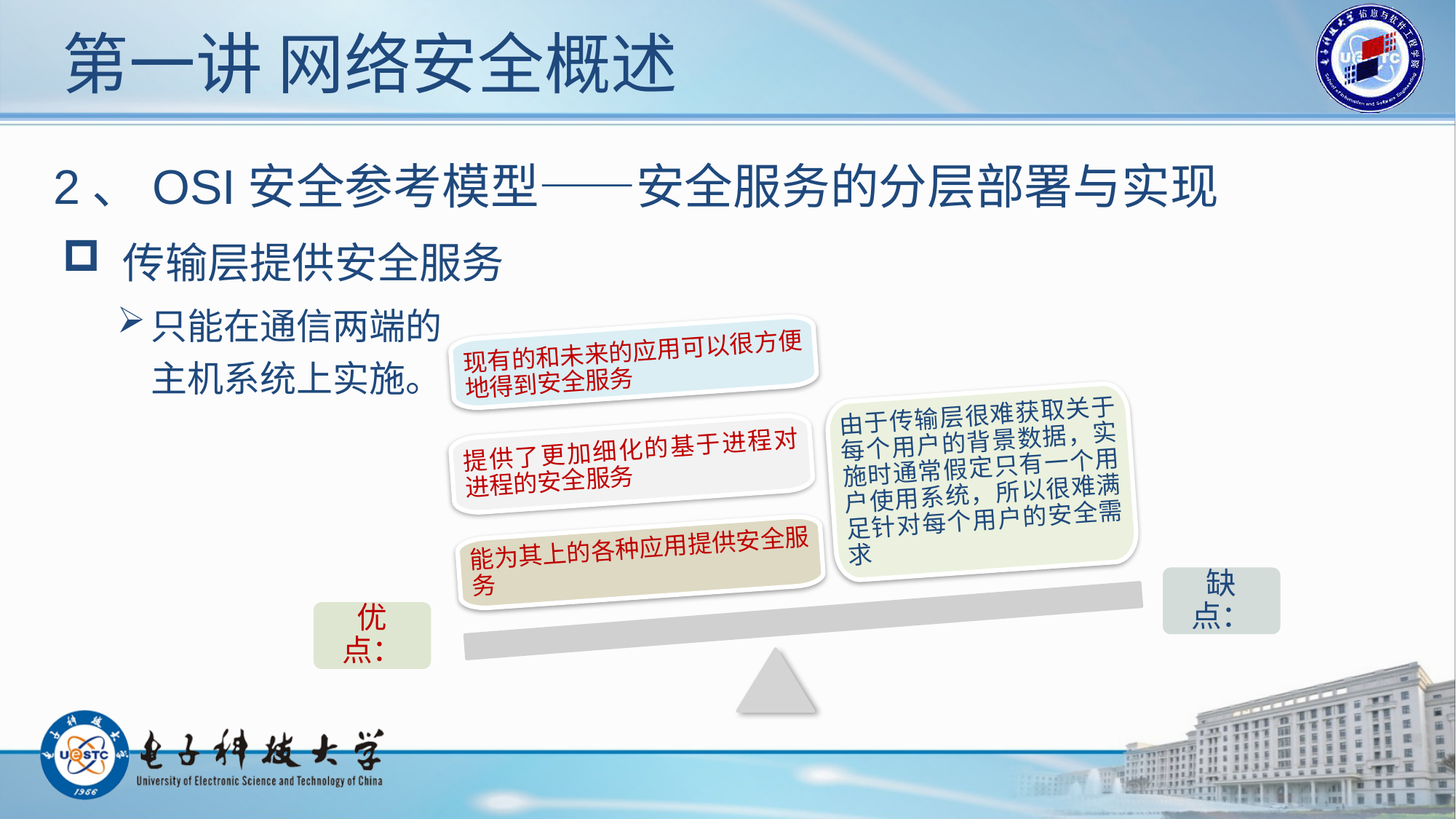

# 第一讲 网络安全概述
2、OSI安全参考模型——安全服务的分层部署与实现
 传输层提供安全服务
只能在通信两端的
主机系统上实施。

现有的和未来的应用可以很方便地得到安全服务
由于传输层很难获取关于每个用户的背景数据，实施时通常假定只有一个用户使用系统，所以很难满足针对每个用户的安全需求
提供了更加细化的基于进程对进程的安全服务
能为其上的各种应用提供安全服务
缺点：
优点：